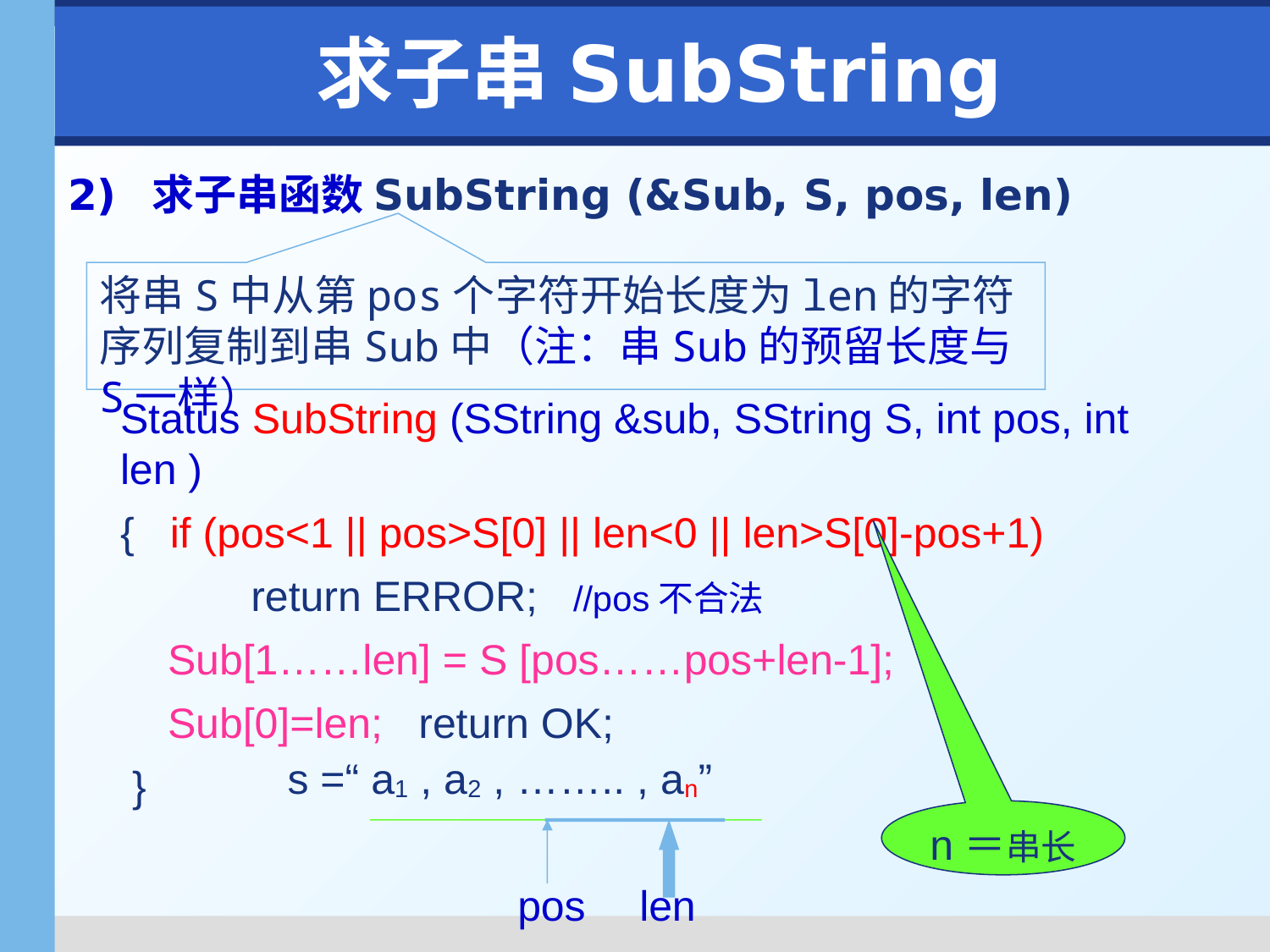

求子串SubString
# 2) 求子串函数SubString (&Sub, S, pos, len)
将串S中从第pos个字符开始长度为len的字符序列复制到串Sub中（注：串Sub的预留长度与S一样）
Status SubString (SString &sub, SString S, int pos, int len )
{   if (pos<1 || pos>S[0] || len<0 || len>S[0]-pos+1)
           return ERROR;   //pos不合法
    Sub[1……len] = S [pos……pos+len-1];
    Sub[0]=len;   return OK;
 }
s =“ a1 , a2 , …….. , an”
n＝串长

pos
len